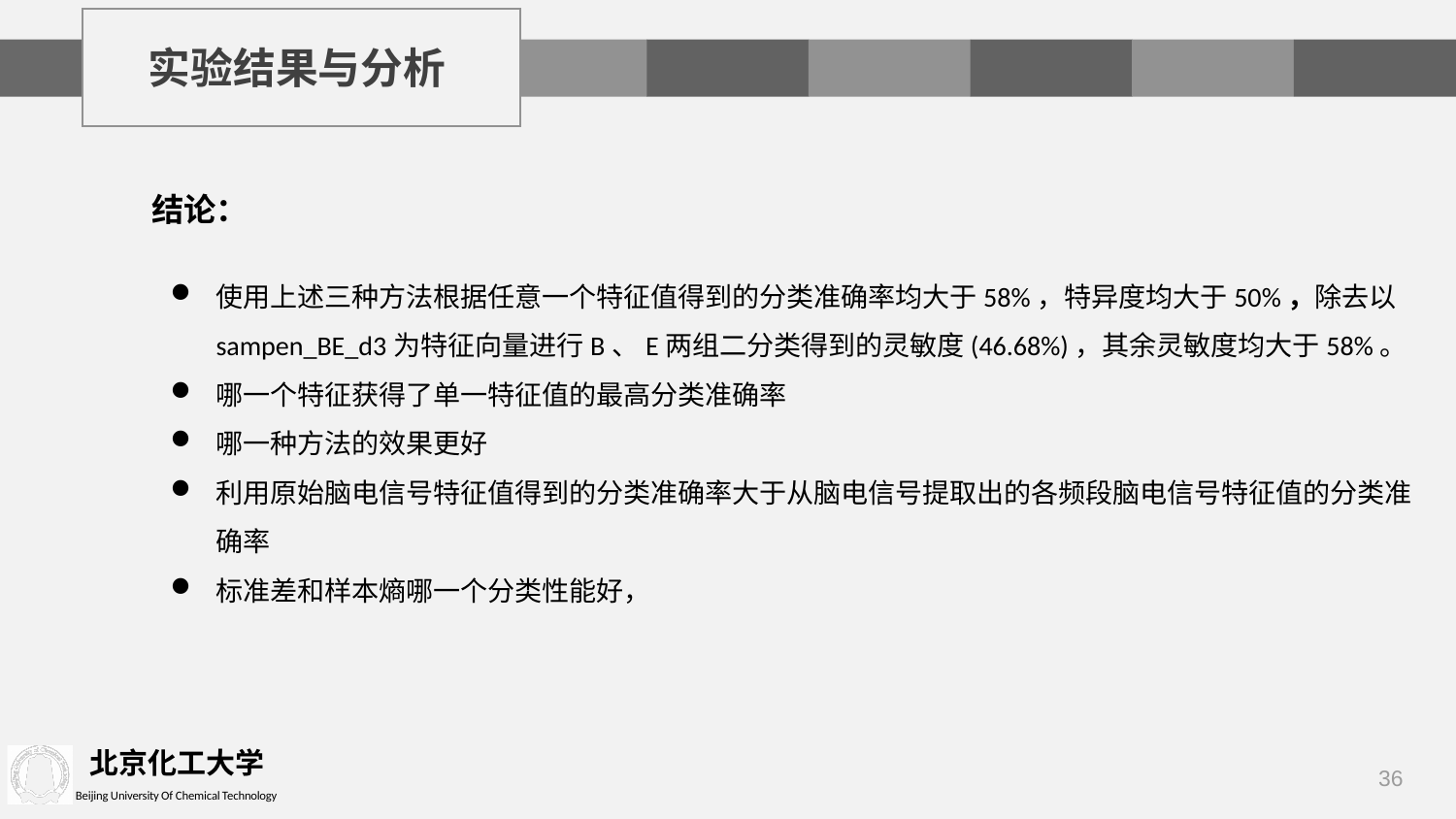

实验结果与分析

结论：
使用上述三种方法根据任意一个特征值得到的分类准确率均大于58%，特异度均大于50%，除去以sampen_BE_d3为特征向量进行B、E两组二分类得到的灵敏度(46.68%)，其余灵敏度均大于58%。
哪一个特征获得了单一特征值的最高分类准确率
哪一种方法的效果更好
利用原始脑电信号特征值得到的分类准确率大于从脑电信号提取出的各频段脑电信号特征值的分类准确率
标准差和样本熵哪一个分类性能好，
36